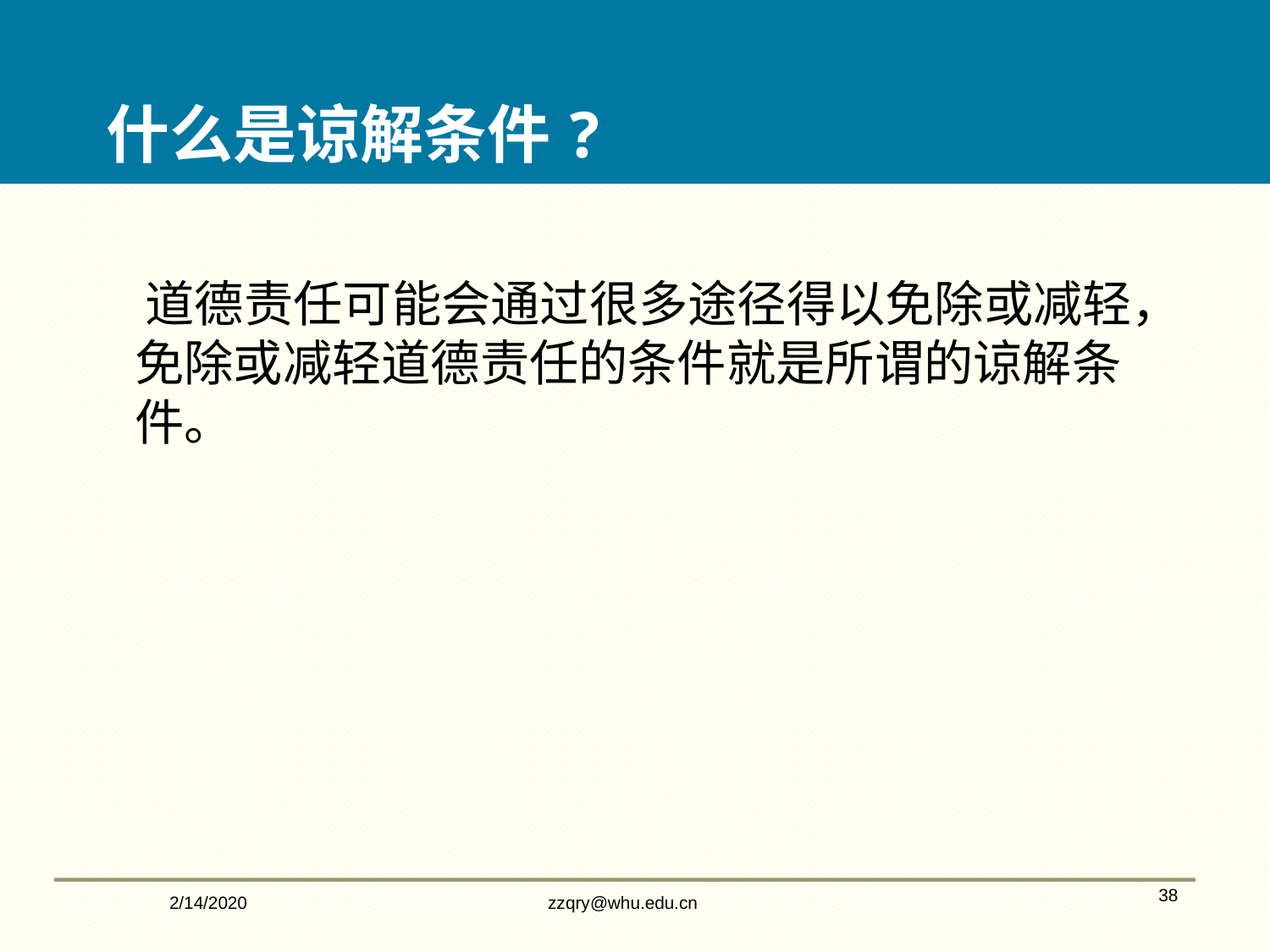

什么是谅解条件?
      道德责任可能会通过很多途径得以免除或减轻，免除或减轻道德责任的条件就是所谓的谅解条件。
2/14/2020
zzqry@whu.edu.cn
38